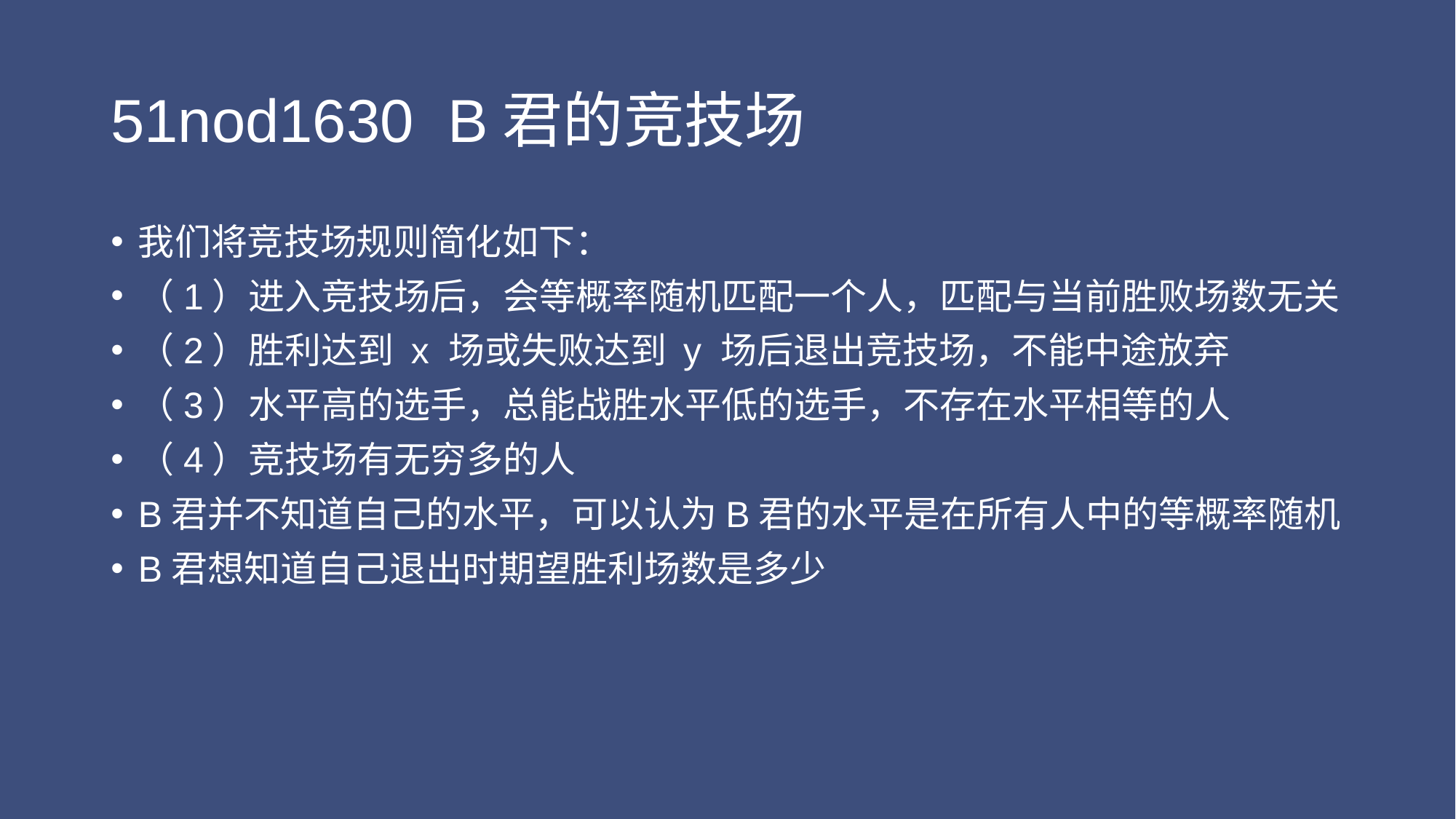

# 51nod1630  B君的竞技场
我们将竞技场规则简化如下：
（1）进入竞技场后，会等概率随机匹配一个人，匹配与当前胜败场数无关
（2）胜利达到 x 场或失败达到 y 场后退出竞技场，不能中途放弃
（3）水平高的选手，总能战胜水平低的选手，不存在水平相等的人
（4）竞技场有无穷多的人
B君并不知道自己的水平，可以认为B君的水平是在所有人中的等概率随机
B君想知道自己退出时期望胜利场数是多少